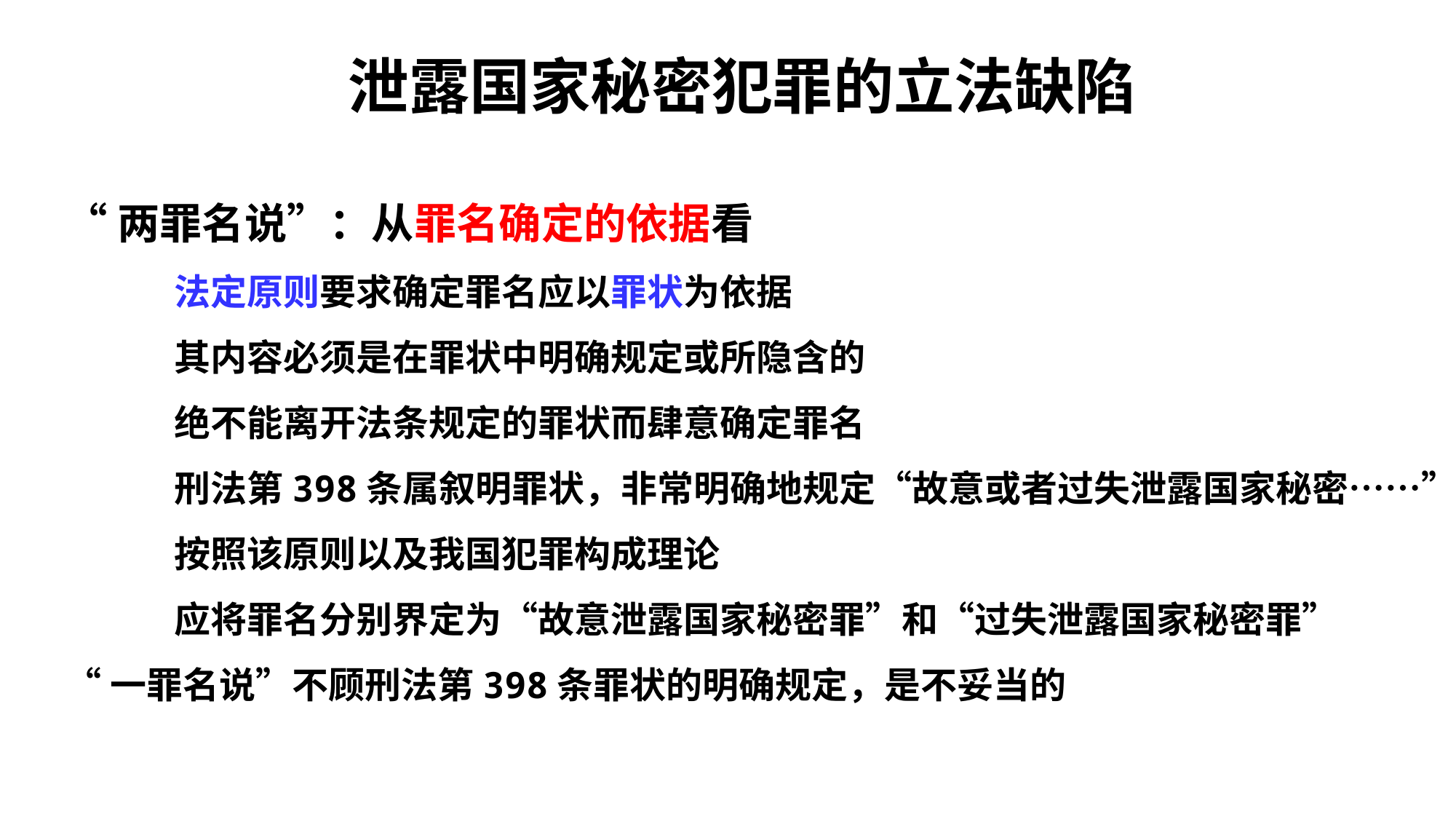

# 泄露国家秘密犯罪的立法缺陷
“两罪名说”：从罪名确定的依据看
	法定原则要求确定罪名应以罪状为依据
	其内容必须是在罪状中明确规定或所隐含的
	绝不能离开法条规定的罪状而肆意确定罪名
	刑法第398条属叙明罪状，非常明确地规定“故意或者过失泄露国家秘密……”
	按照该原则以及我国犯罪构成理论
	应将罪名分别界定为“故意泄露国家秘密罪”和“过失泄露国家秘密罪”
“一罪名说”不顾刑法第398条罪状的明确规定，是不妥当的